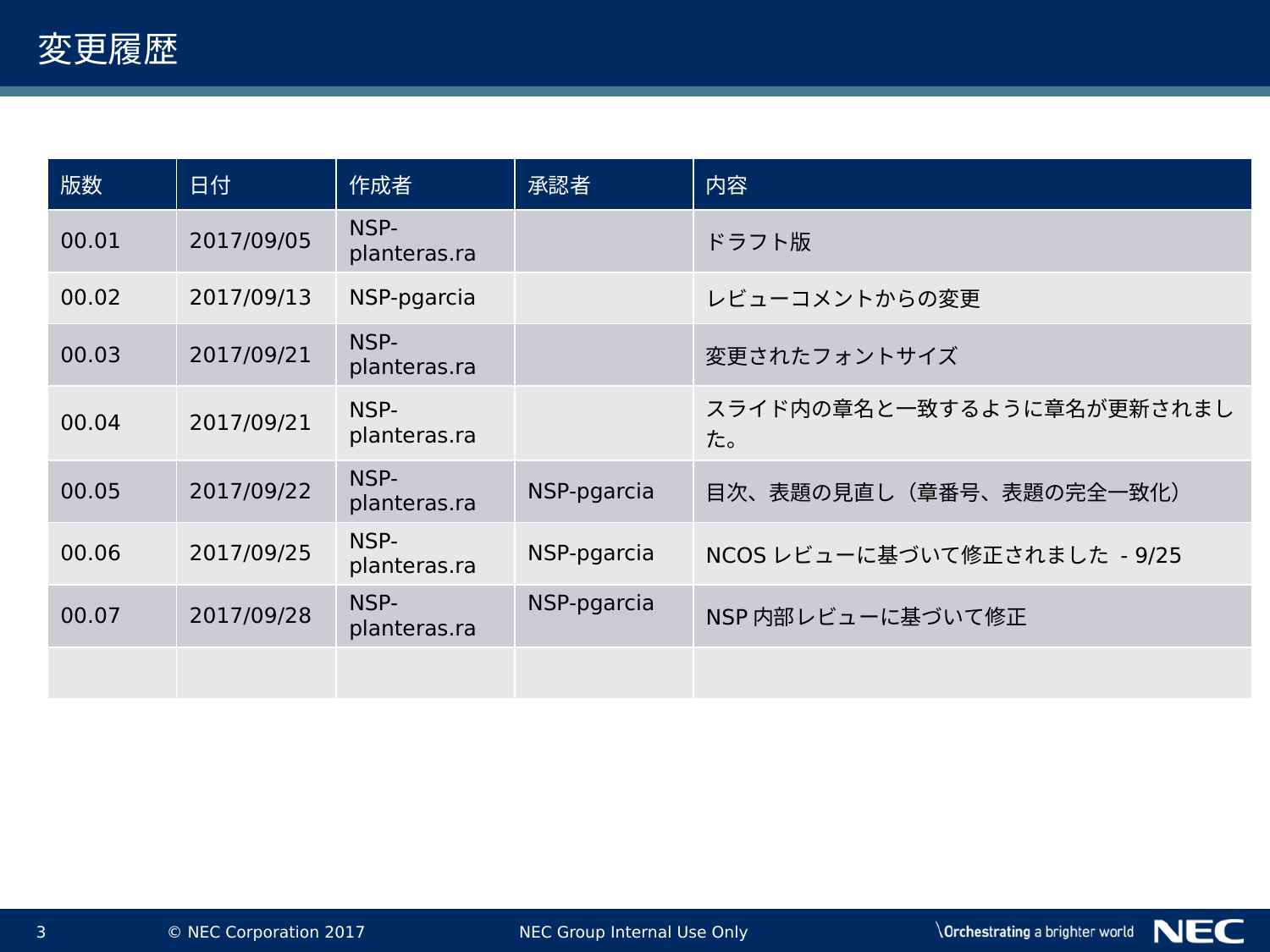

# 変更履歴
| 版数 | 日付 | 作成者 | 承認者 | 内容 |
| --- | --- | --- | --- | --- |
| 00.01 | 2017/09/05 | NSP-planteras.ra |  | ドラフト版 |
| 00.02 | 2017/09/13 | NSP-pgarcia |  | レビューコメントからの変更 |
| 00.03 | 2017/09/21 | NSP-planteras.ra |  | 変更されたフォントサイズ |
| 00.04 | 2017/09/21 | NSP-planteras.ra |  | スライド内の章名と一致するように章名が更新されました。 |
| 00.05 | 2017/09/22 | NSP-planteras.ra | NSP-pgarcia | 目次、表題の見直し（章番号、表題の完全一致化） |
| 00.06 | 2017/09/25 | NSP-planteras.ra | NSP-pgarcia | NCOSレビューに基づいて修正されました - 9/25 |
| 00.07 | 2017/09/28 | NSP-planteras.ra | NSP-pgarcia | NSP内部レビューに基づいて修正 |
|  |  |  |  |  |